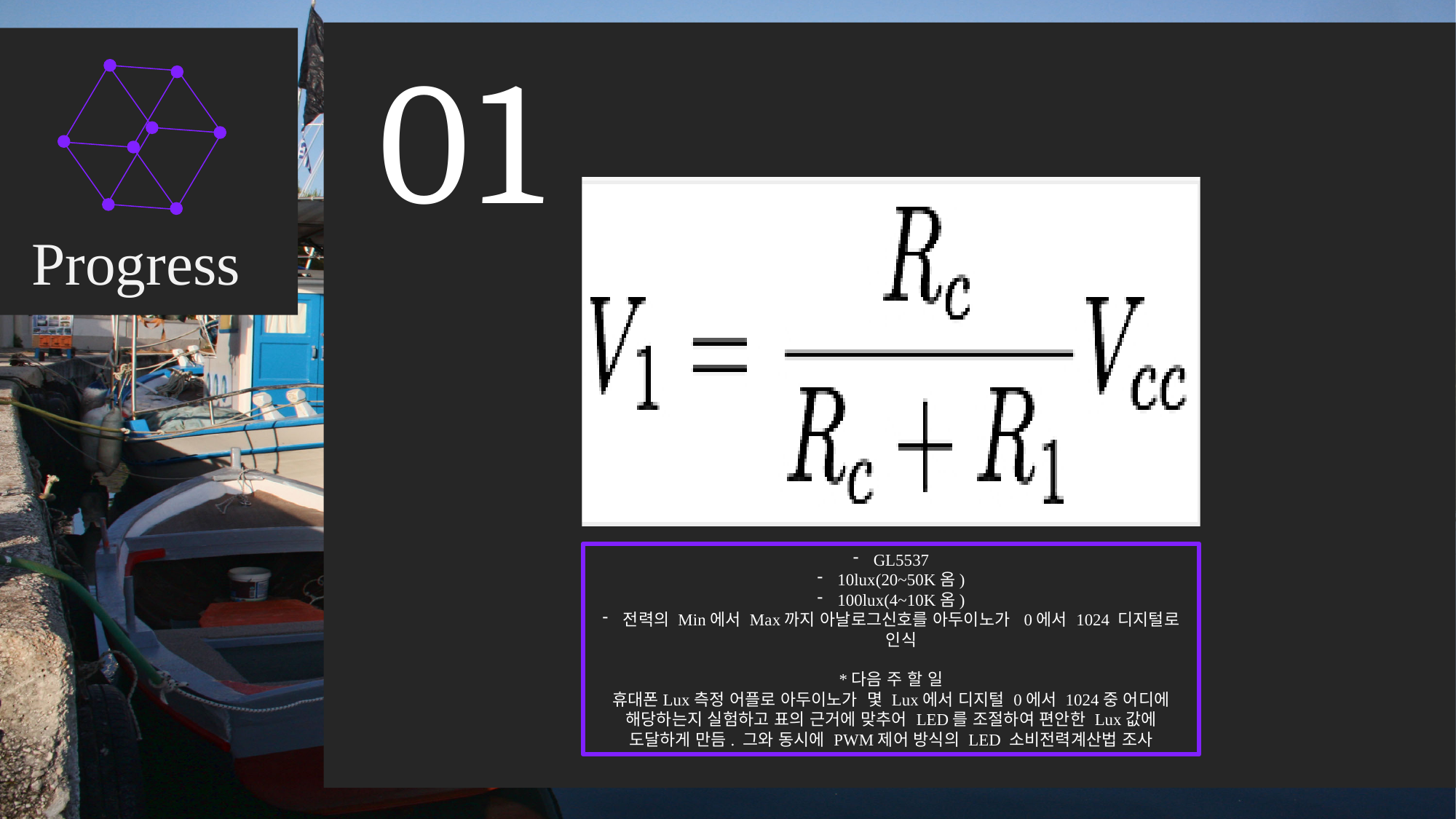

01

Progress
GL5537
10lux(20~50K옴)
100lux(4~10K옴)
전력의 Min에서 Max까지 아날로그신호를 아두이노가  0에서 1024 디지털로 인식

*다음 주 할 일
휴대폰Lux측정 어플로 아두이노가  몇 Lux에서 디지털 0에서 1024중 어디에 해당하는지 실험하고 표의 근거에 맞추어 LED를 조절하여 편안한 Lux값에 도달하게 만듬. 그와 동시에 PWM제어 방식의 LED 소비전력계산법 조사